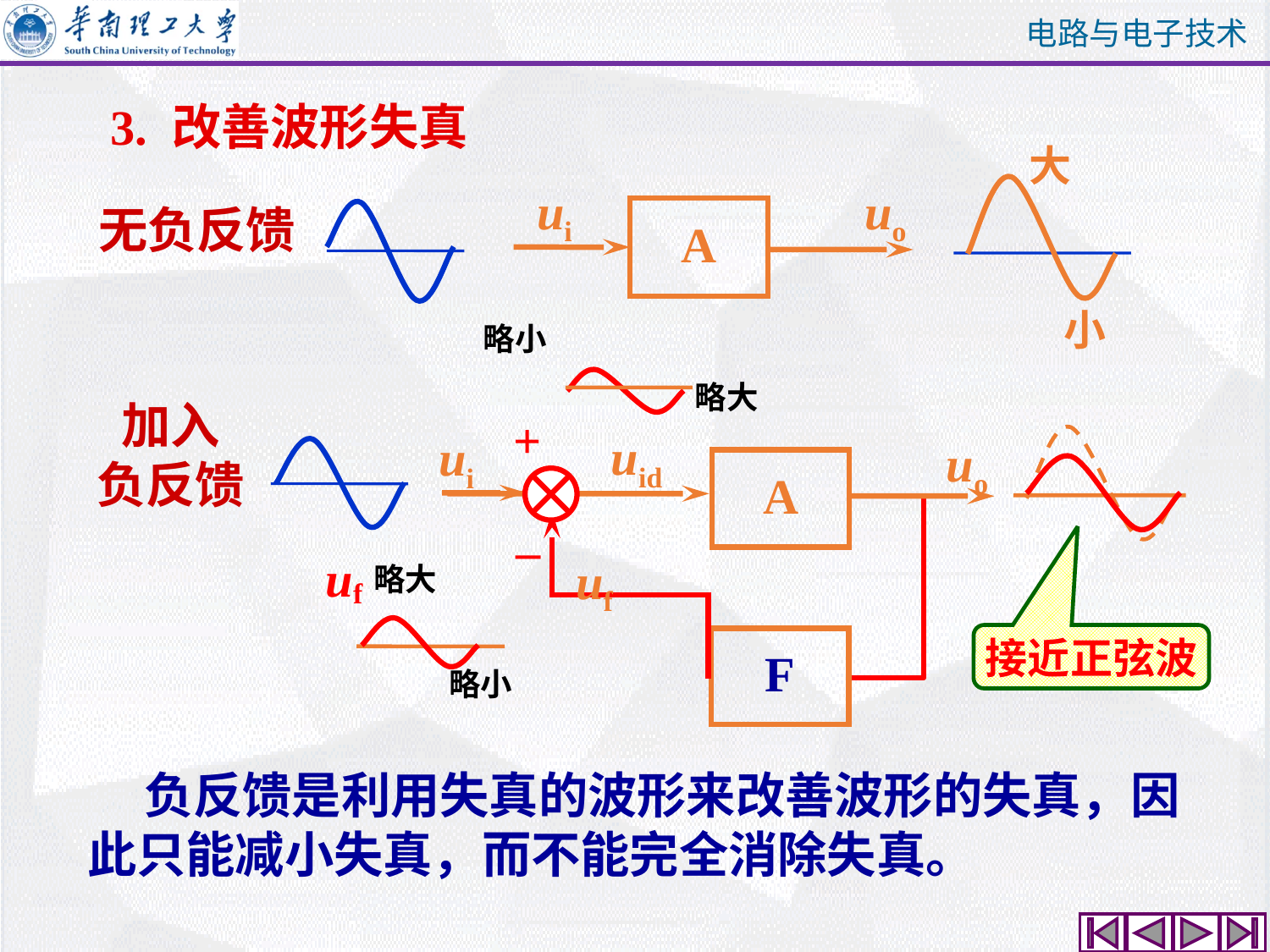

# 3. 改善波形失真
大

小
ui
uo
A

无负反馈

略小

略大
加入
负反馈
+
–
uid

ui
uo
A

uf

uf
略大

接近正弦波
F
略小
    负反馈是利用失真的波形来改善波形的失真，因此只能减小失真，而不能完全消除失真。